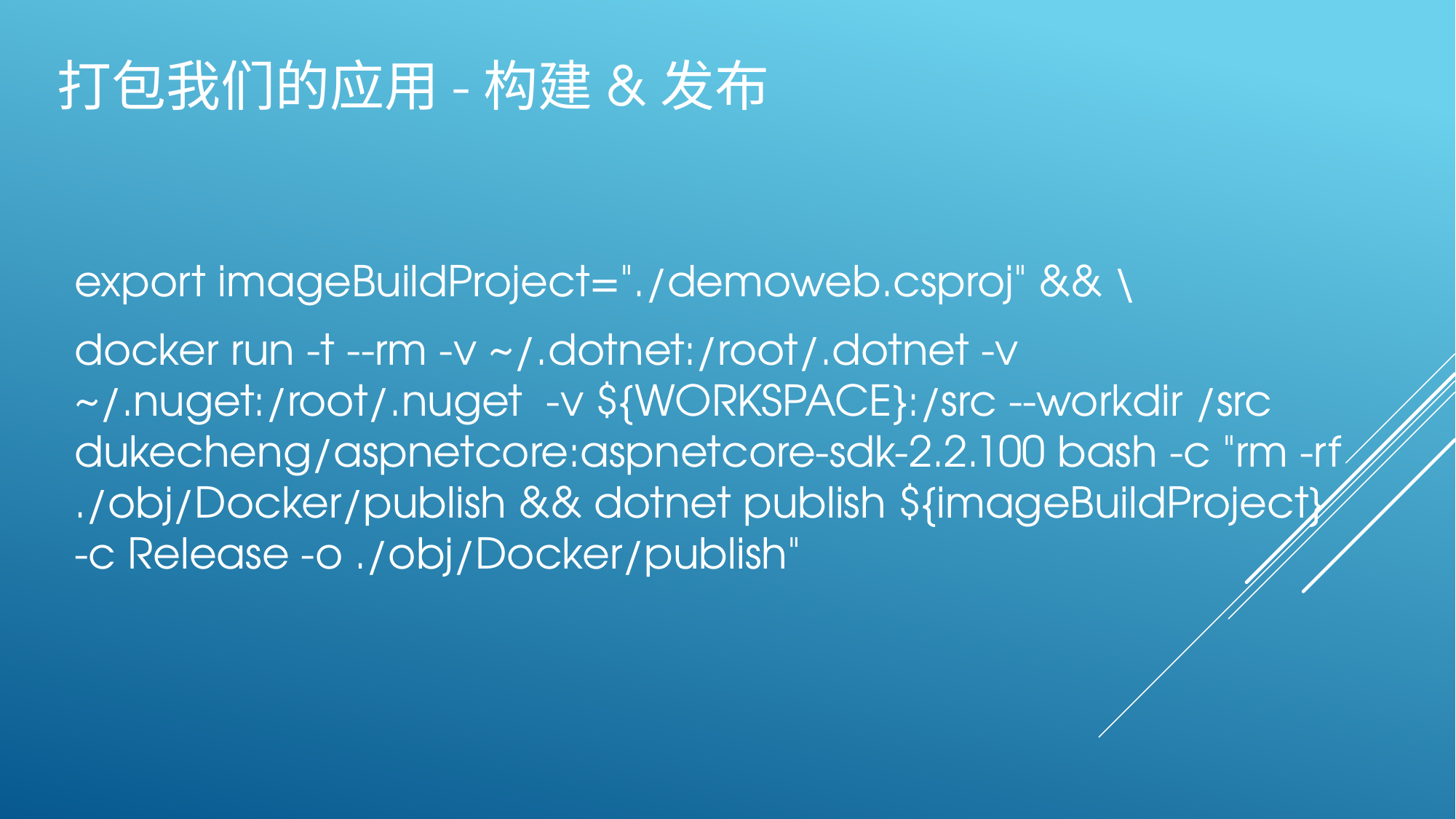

# 打包我们的应用-构建&发布
export imageBuildProject="./demoweb.csproj" && \
docker run -t --rm -v ~/.dotnet:/root/.dotnet -v ~/.nuget:/root/.nuget  -v ${WORKSPACE}:/src --workdir /src dukecheng/aspnetcore:aspnetcore-sdk-2.2.100 bash -c "rm -rf ./obj/Docker/publish && dotnet publish ${imageBuildProject} -c Release -o ./obj/Docker/publish"